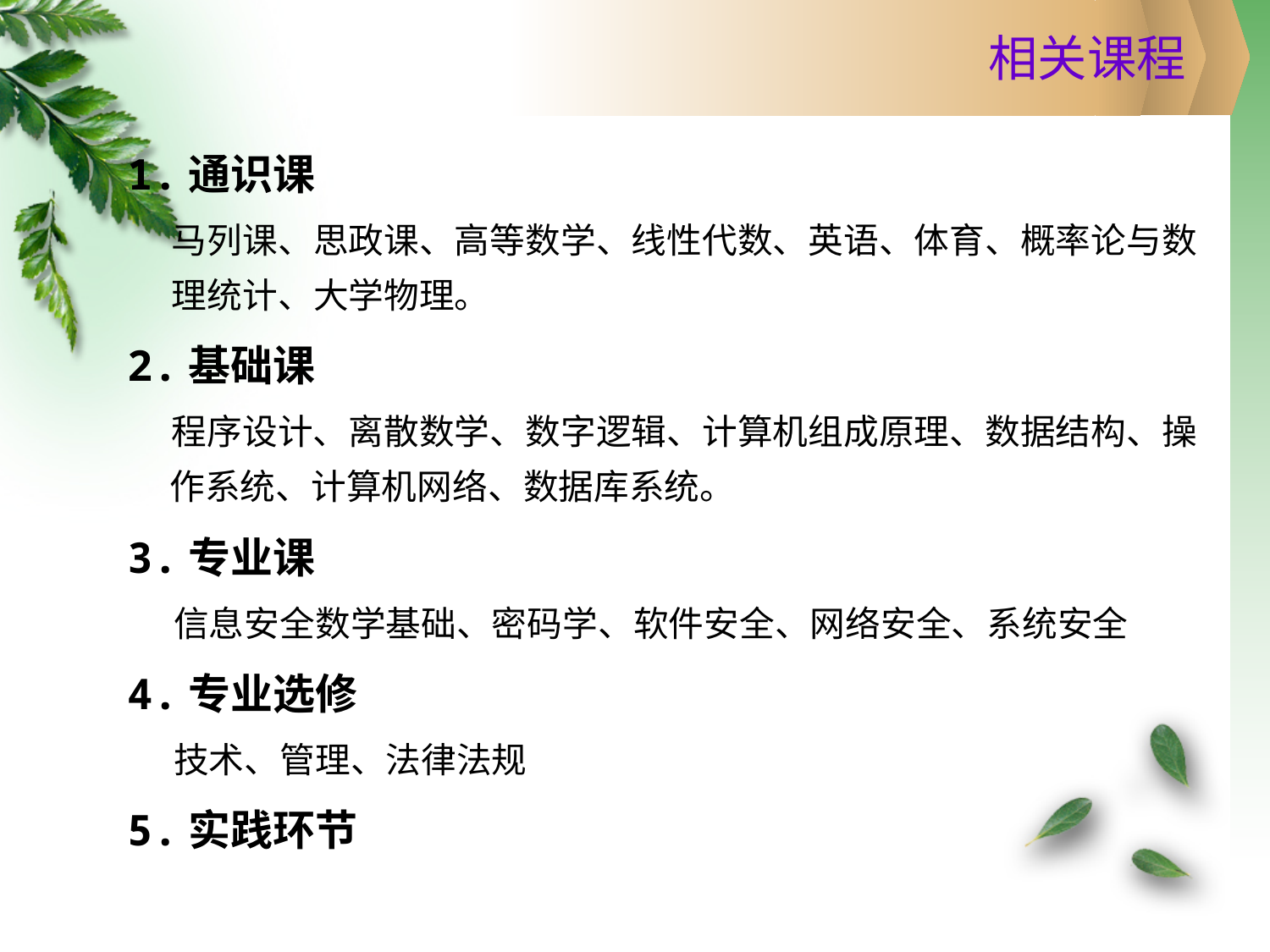

相关课程
1.通识课
马列课、思政课、高等数学、线性代数、英语、体育、概率论与数理统计、大学物理。
2.基础课
程序设计、离散数学、数字逻辑、计算机组成原理、数据结构、操作系统、计算机网络、数据库系统。
3.专业课
信息安全数学基础、密码学、软件安全、网络安全、系统安全
4.专业选修
技术、管理、法律法规
5.实践环节
5